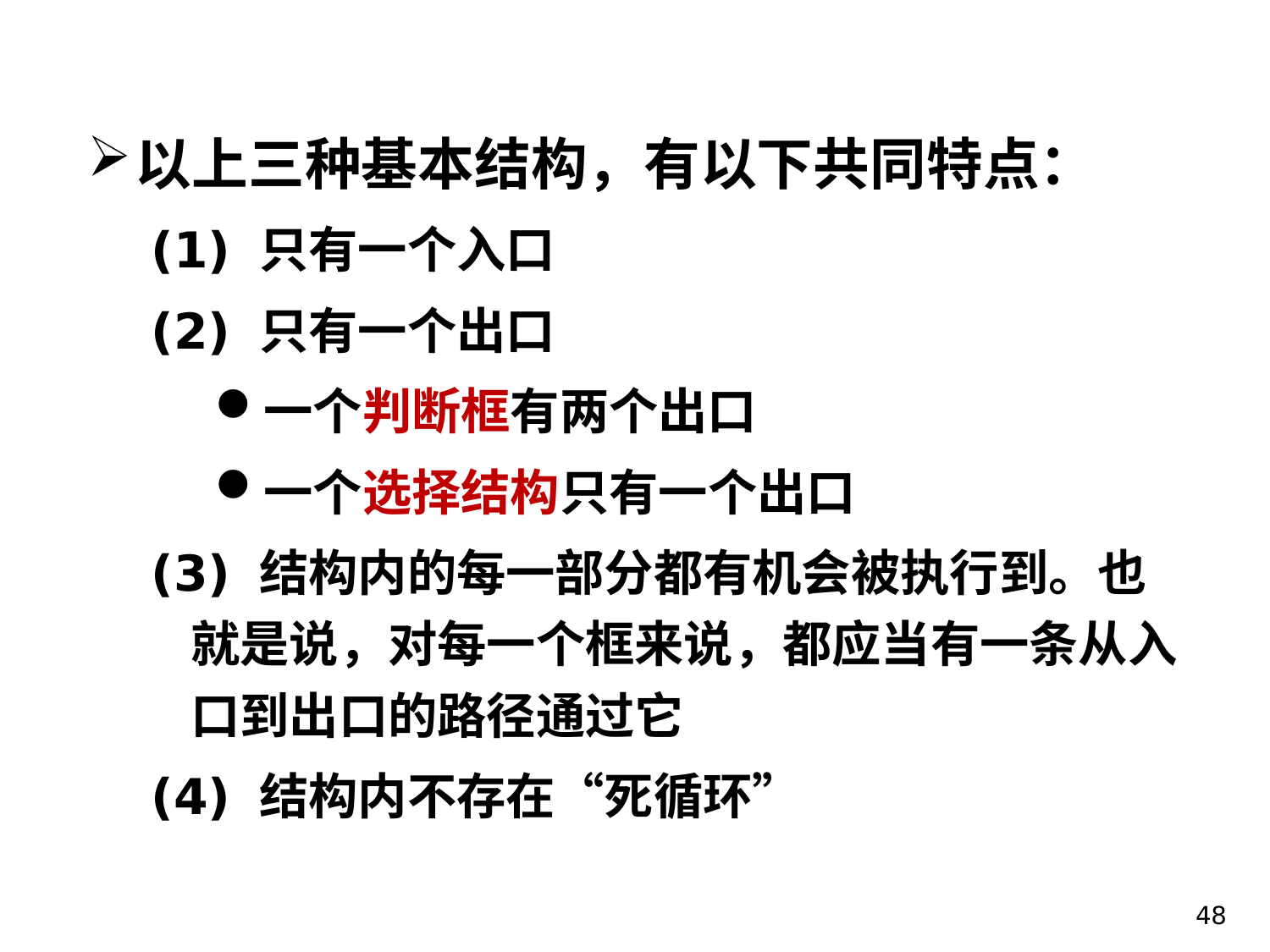

以上三种基本结构，有以下共同特点：
(1) 只有一个入口
(2) 只有一个出口
一个判断框有两个出口
一个选择结构只有一个出口
(3) 结构内的每一部分都有机会被执行到。也就是说，对每一个框来说，都应当有一条从入口到出口的路径通过它
(4) 结构内不存在“死循环”
48